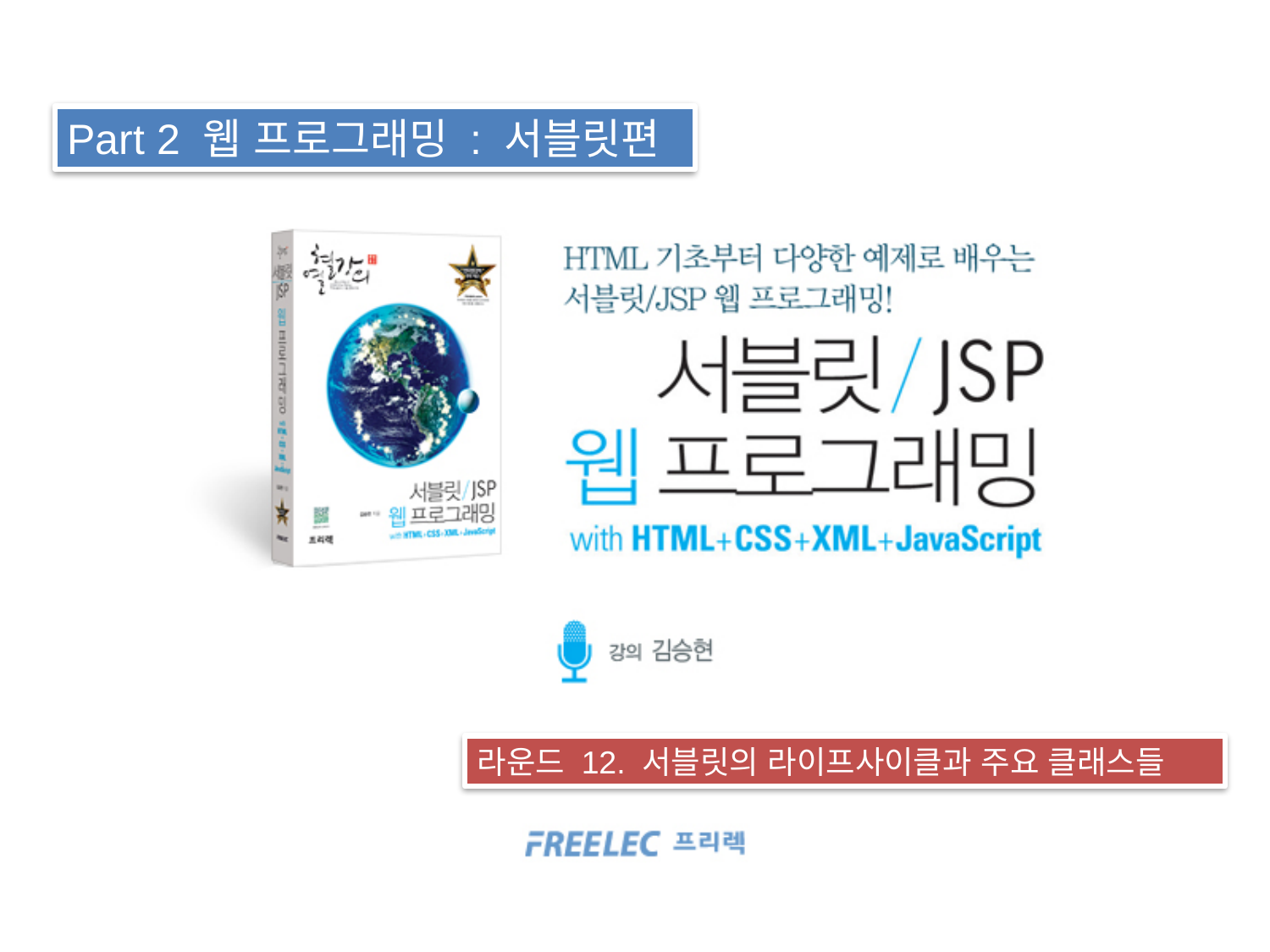

Part 2 웹 프로그래밍 : 서블릿편
라운드 12. 서블릿의 라이프사이클과 주요 클래스들